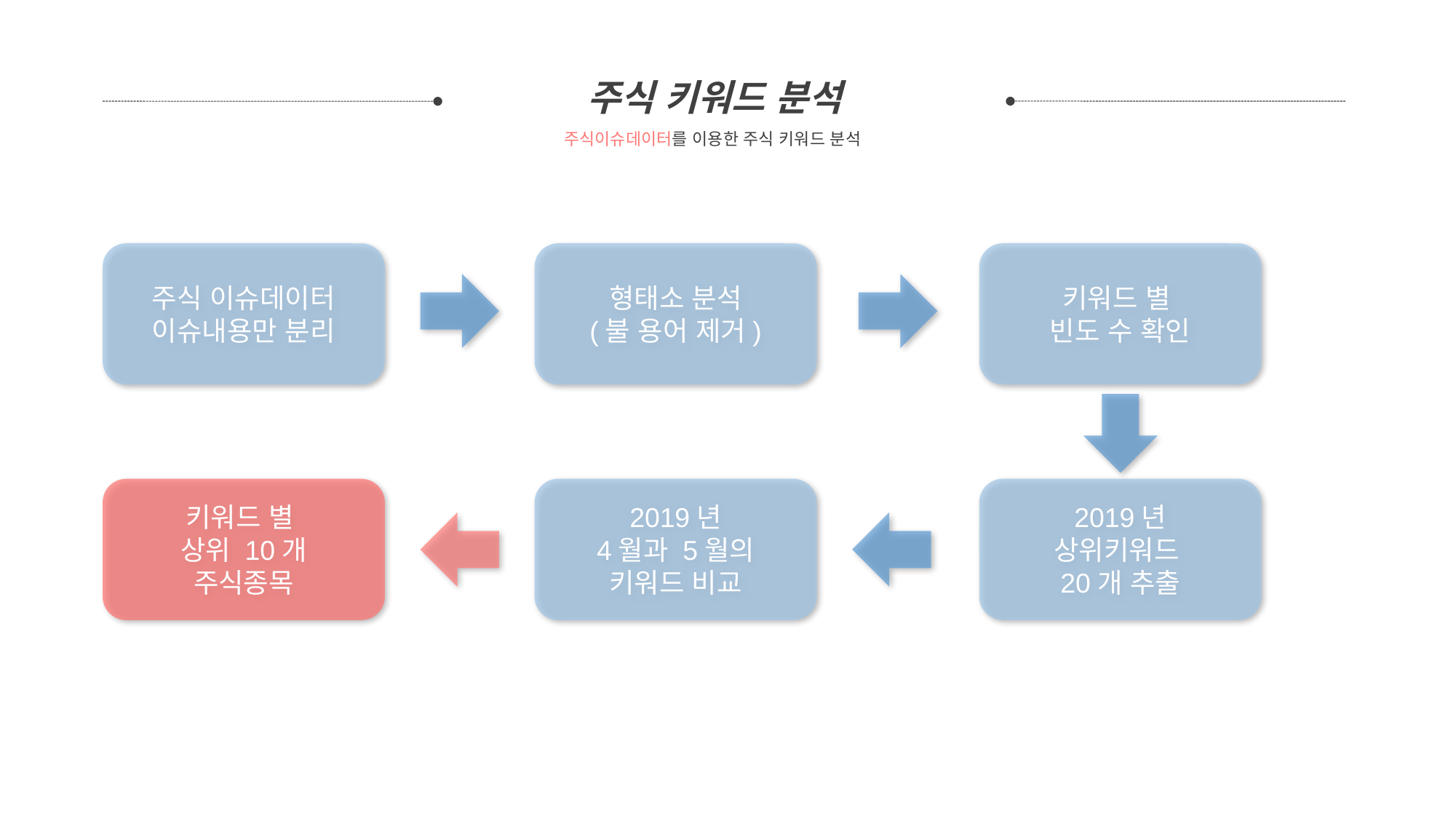

주식 키워드 분석
주식이슈데이터를 이용한 주식 키워드 분석
주식 이슈데이터
이슈내용만 분리
형태소 분석
(불 용어 제거)
키워드 별
빈도 수 확인

키워드 별
상위 10개
주식종목
2019년
4월과 5월의
키워드 비교
2019년
상위키워드
20개 추출